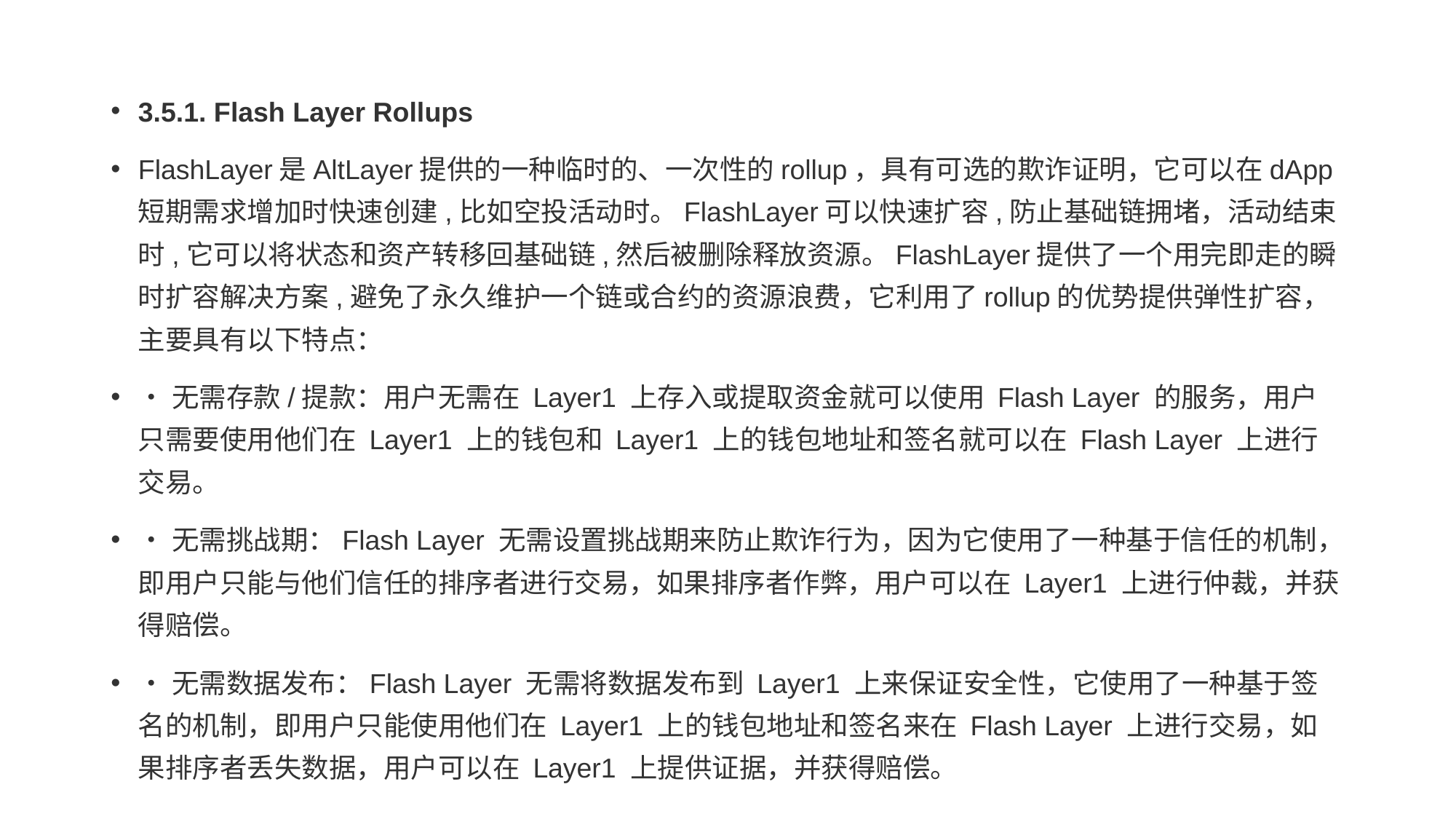

3.5.1. Flash Layer Rollups
FlashLayer是AltLayer提供的一种临时的、一次性的rollup，具有可选的欺诈证明，它可以在dApp短期需求增加时快速创建,比如空投活动时。FlashLayer可以快速扩容,防止基础链拥堵，活动结束时,它可以将状态和资产转移回基础链,然后被删除释放资源。FlashLayer提供了一个用完即走的瞬时扩容解决方案,避免了永久维护一个链或合约的资源浪费，它利用了rollup的优势提供弹性扩容，主要具有以下特点：
•无需存款/提款：用户无需在 Layer1 上存入或提取资金就可以使用 Flash Layer 的服务，用户只需要使用他们在 Layer1 上的钱包和 Layer1 上的钱包地址和签名就可以在 Flash Layer 上进行交易。
•无需挑战期：Flash Layer 无需设置挑战期来防止欺诈行为，因为它使用了一种基于信任的机制，即用户只能与他们信任的排序者进行交易，如果排序者作弊，用户可以在 Layer1 上进行仲裁，并获得赔偿。
•无需数据发布：Flash Layer 无需将数据发布到 Layer1 上来保证安全性，它使用了一种基于签名的机制，即用户只能使用他们在 Layer1 上的钱包地址和签名来在 Flash Layer 上进行交易，如果排序者丢失数据，用户可以在 Layer1 上提供证据，并获得赔偿。